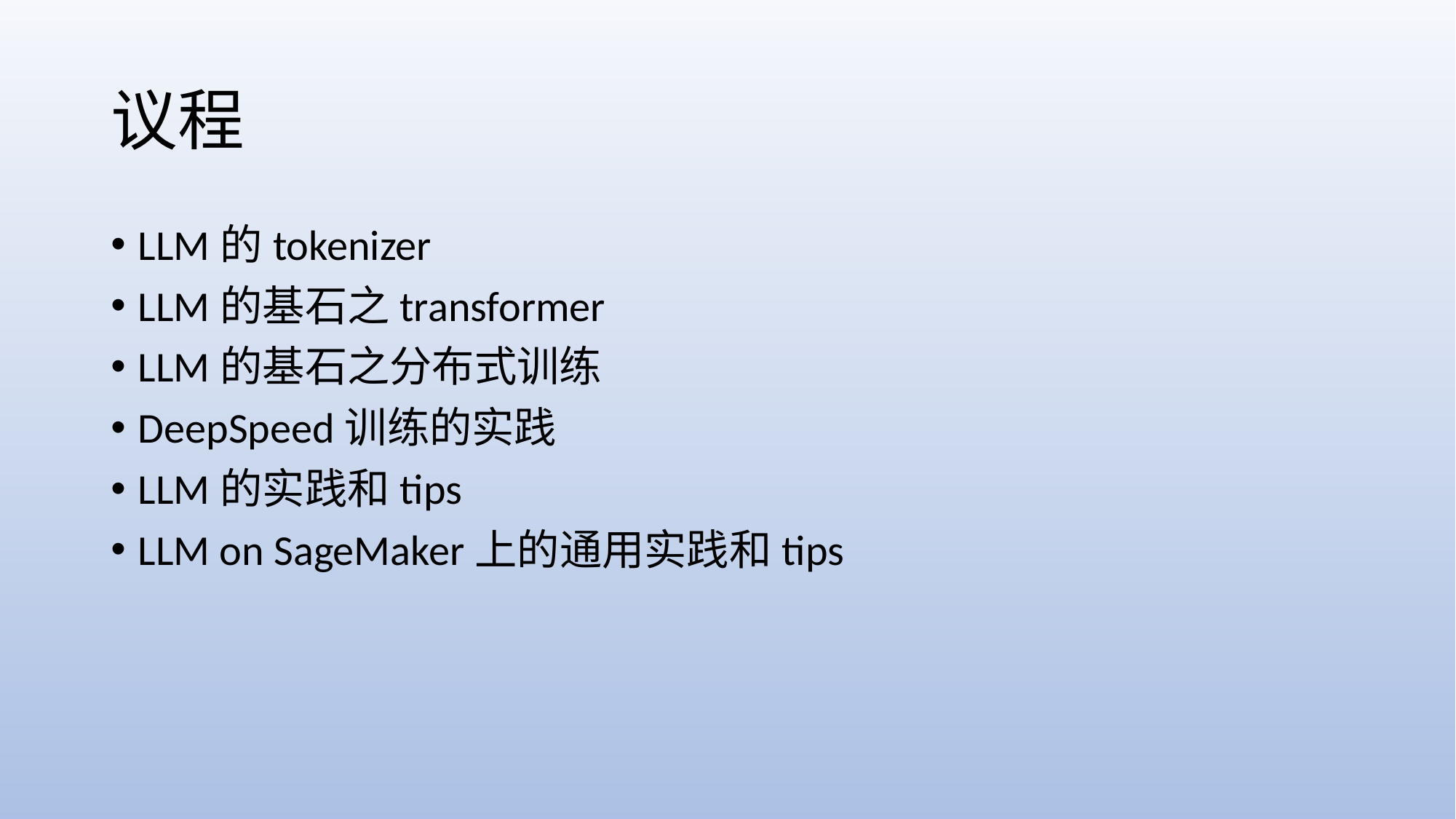

# 议程
LLM的tokenizer
LLM的基石之transformer
LLM的基石之分布式训练
DeepSpeed训练的实践
LLM的实践和tips
LLM on SageMaker上的通用实践和tips